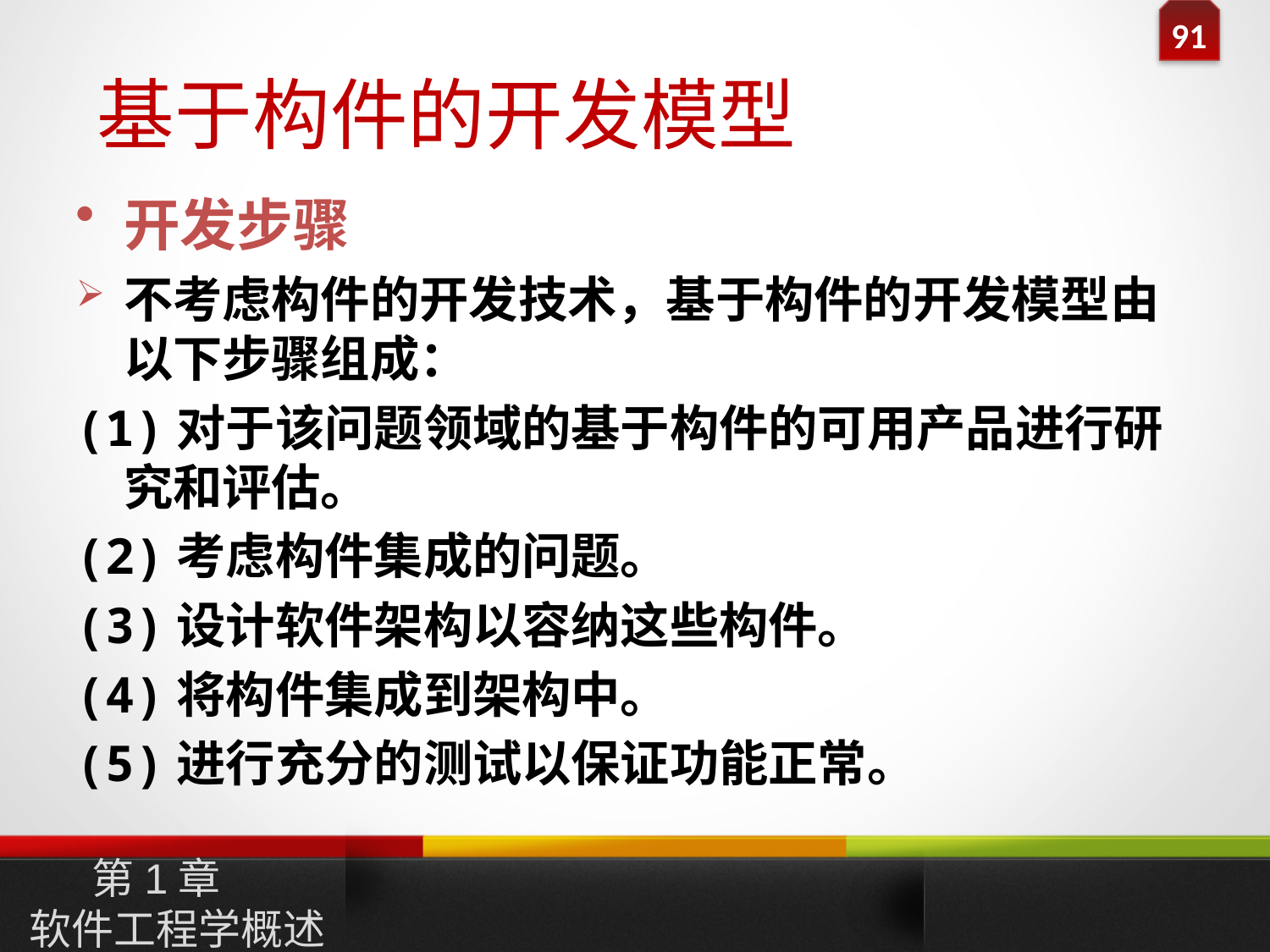

基于构件的开发模型
开发步骤
不考虑构件的开发技术，基于构件的开发模型由以下步骤组成：
(1)对于该问题领域的基于构件的可用产品进行研究和评估。
(2)考虑构件集成的问题。
(3)设计软件架构以容纳这些构件。
(4)将构件集成到架构中。
(5)进行充分的测试以保证功能正常。